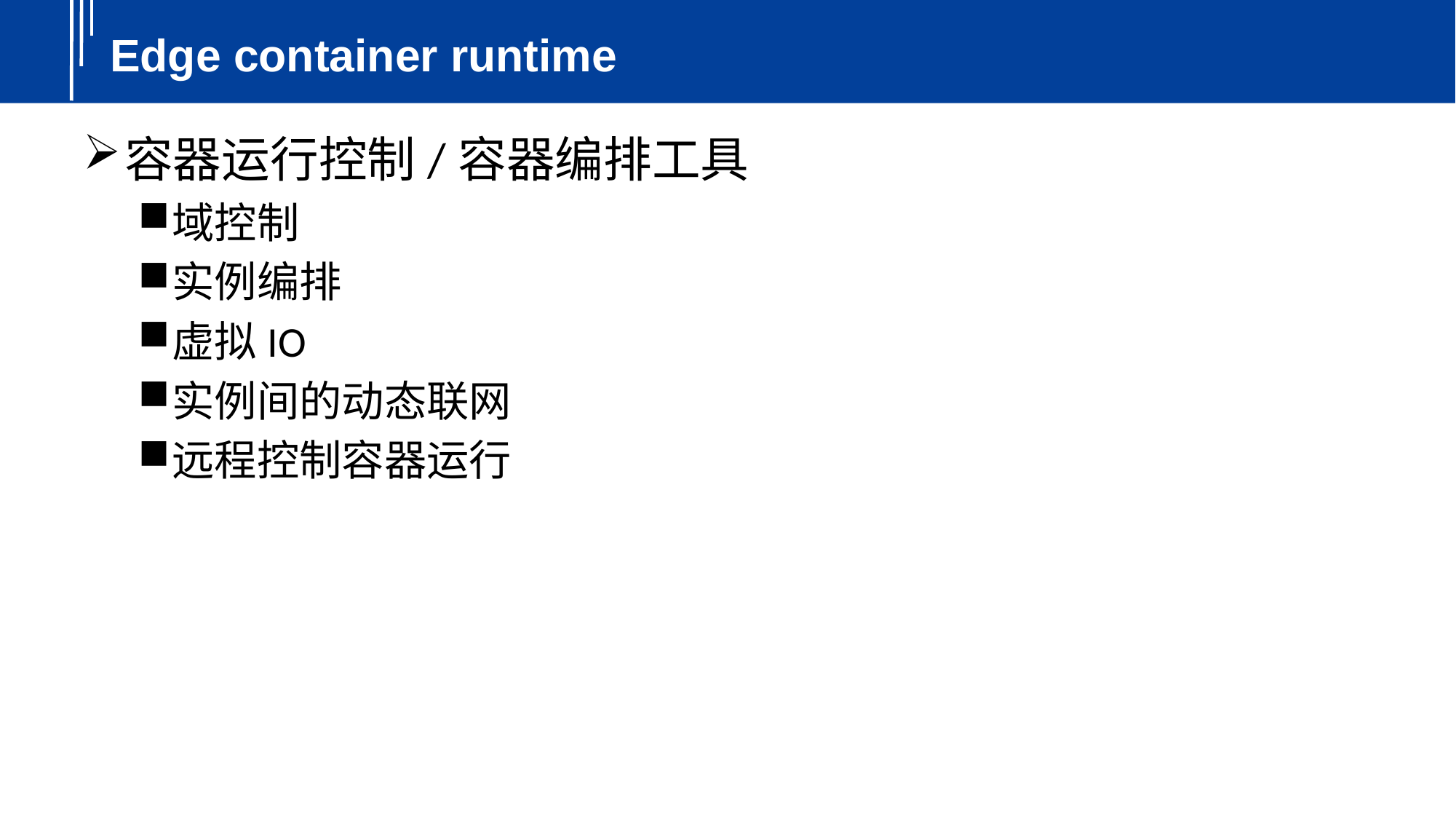

# Edge container runtime
容器运行控制/容器编排工具
域控制
实例编排
虚拟IO
实例间的动态联网
远程控制容器运行